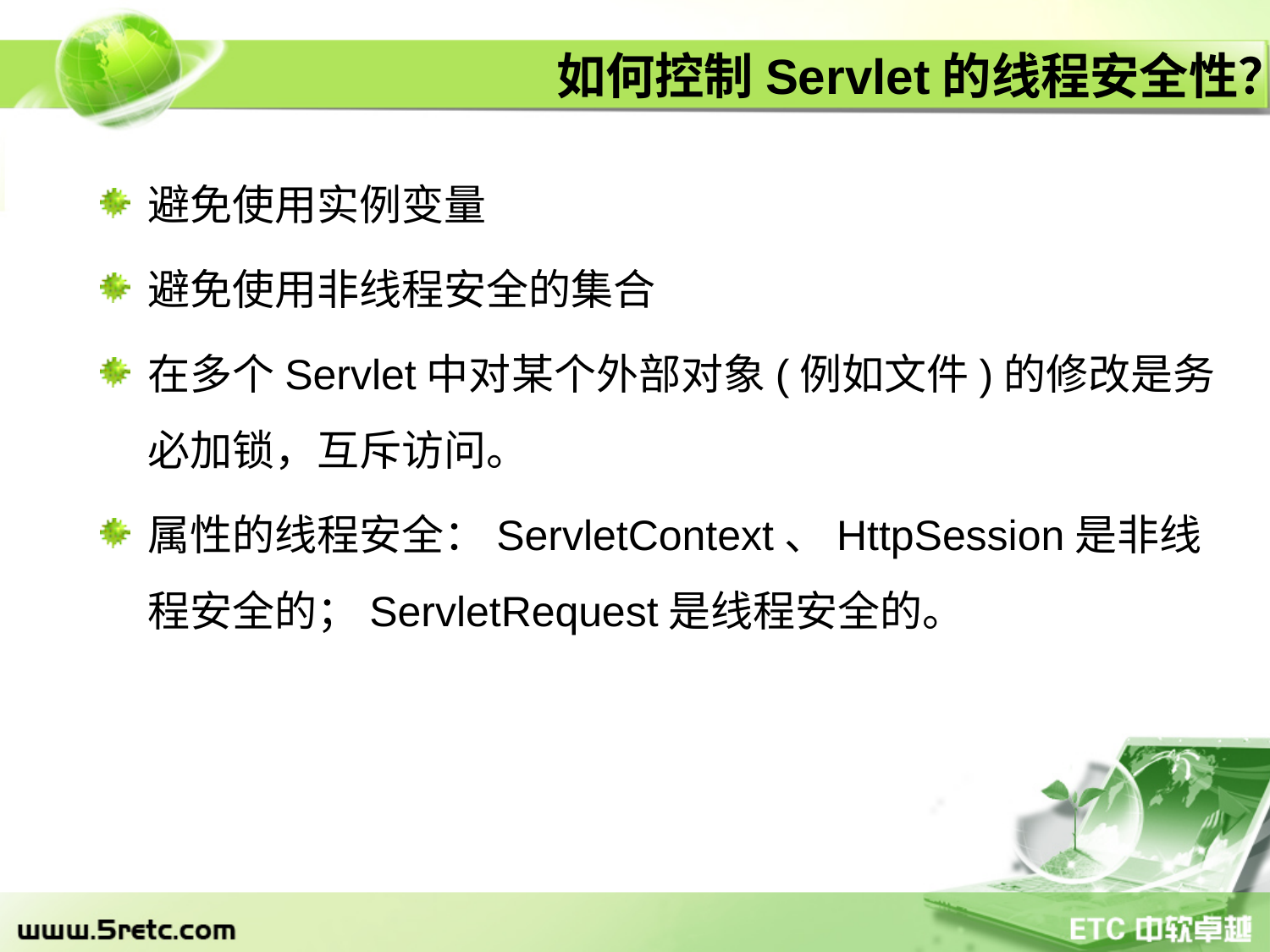

# 如何控制Servlet的线程安全性？
避免使用实例变量
避免使用非线程安全的集合
在多个Servlet中对某个外部对象(例如文件)的修改是务必加锁，互斥访问。
属性的线程安全：ServletContext、HttpSession是非线程安全的；ServletRequest是线程安全的。